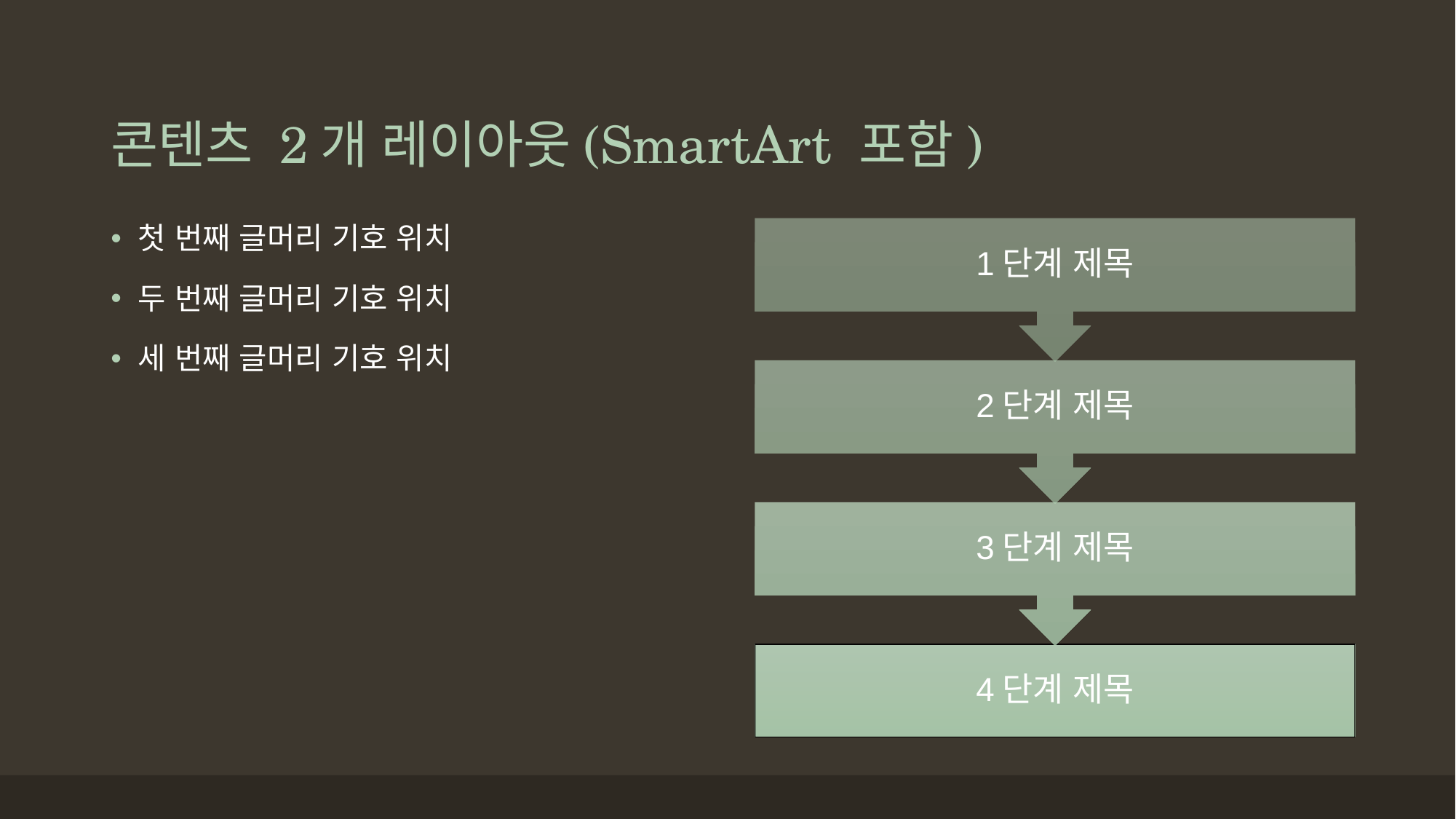

# 콘텐츠 2개 레이아웃(SmartArt 포함)
첫 번째 글머리 기호 위치
두 번째 글머리 기호 위치
세 번째 글머리 기호 위치
4단계 제목
3단계 제목
2단계 제목
1단계 제목